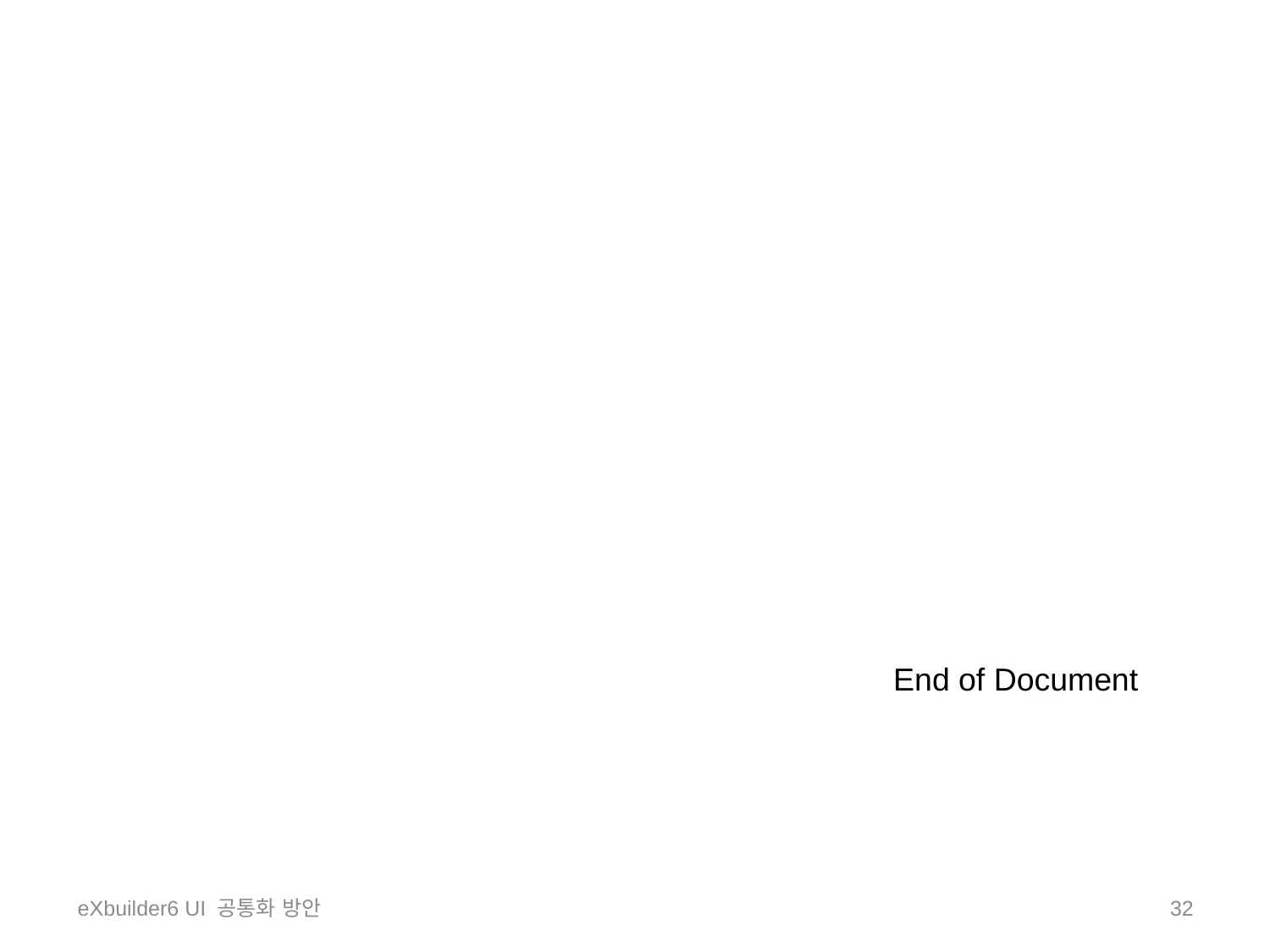

End of Document
eXbuilder6 UI 공통화 방안
32